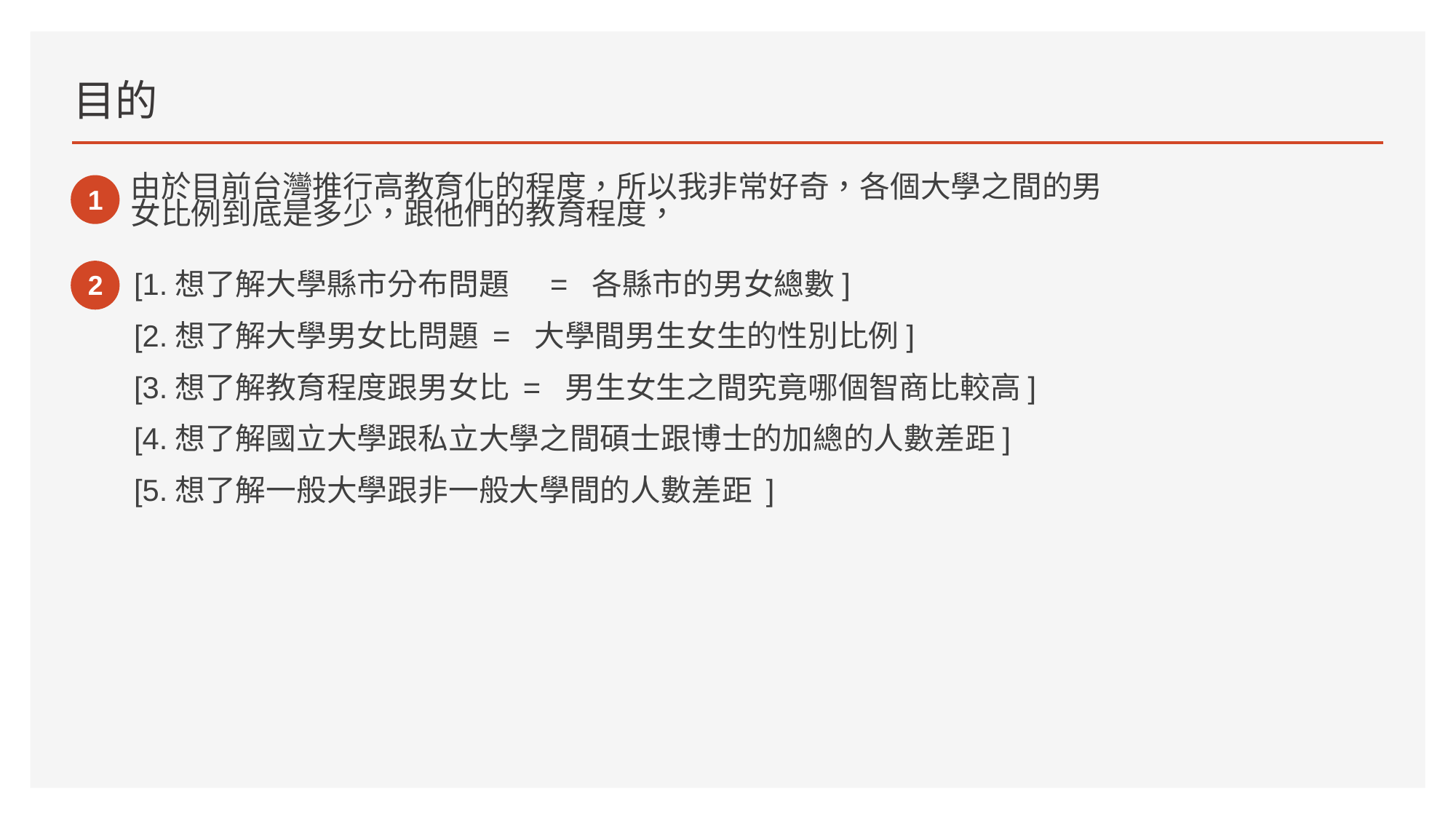

# 目的
由於目前台灣推行高教育化的程度，所以我非常好奇，各個大學之間的男女比例到底是多少，跟他們的教育程度，

1

2
       [1.想了解大學縣市分布問題     =  各縣市的男女總數]
       [2.想了解大學男女比問題 =  大學間男生女生的性別比例]
       [3.想了解教育程度跟男女比 =  男生女生之間究竟哪個智商比較高]
       [4.想了解國立大學跟私立大學之間碩士跟博士的加總的人數差距]
       [5.想了解一般大學跟非一般大學間的人數差距 ]